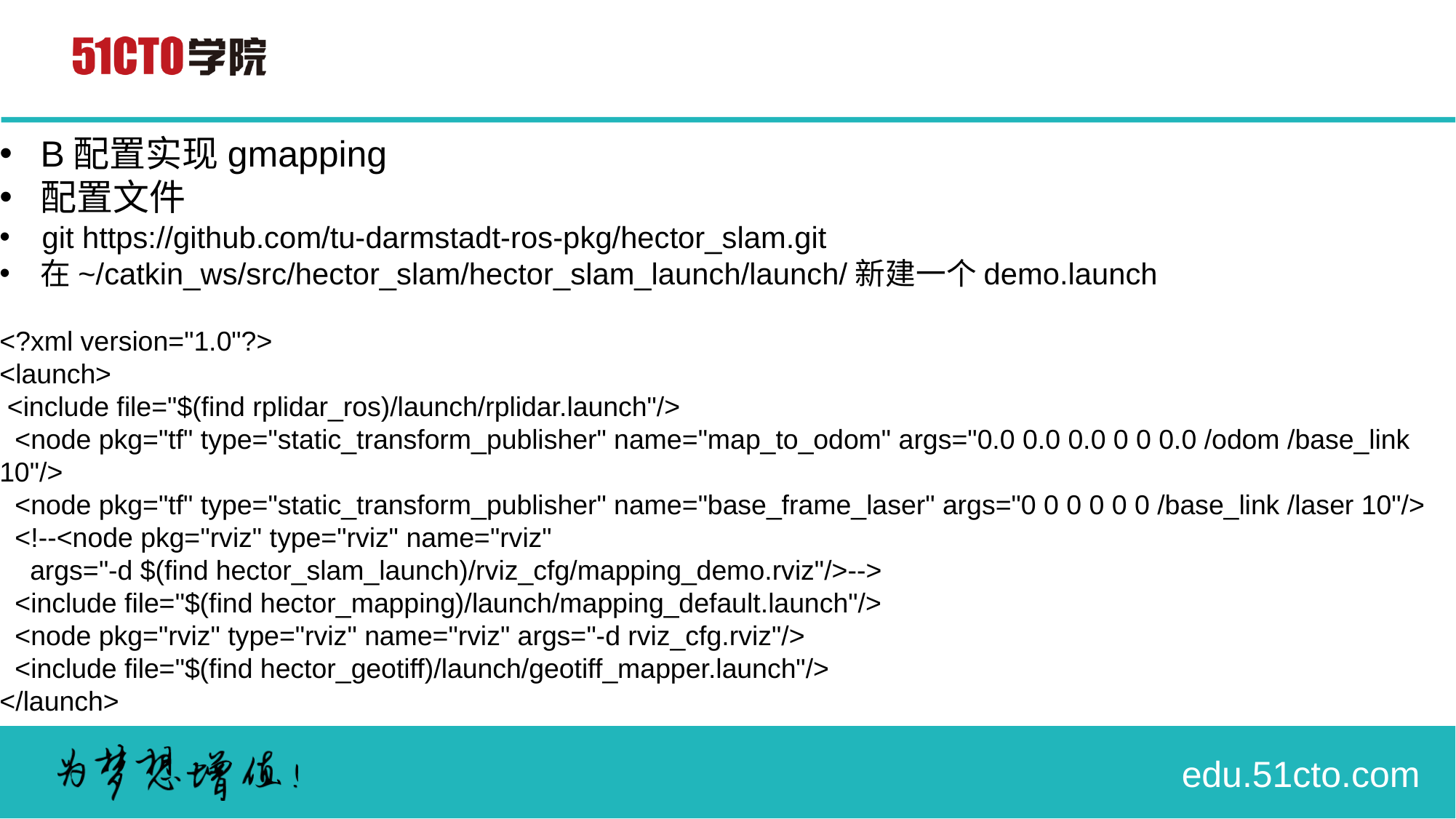

# B配置实现gmapping
配置文件
 git https://github.com/tu-darmstadt-ros-pkg/hector_slam.git
在~/catkin_ws/src/hector_slam/hector_slam_launch/launch/新建一个demo.launch

<?xml version="1.0"?>
<launch>
 <include file="$(find rplidar_ros)/launch/rplidar.launch"/>
  <node pkg="tf" type="static_transform_publisher" name="map_to_odom" args="0.0 0.0 0.0 0 0 0.0 /odom /base_link 10"/>
  <node pkg="tf" type="static_transform_publisher" name="base_frame_laser" args="0 0 0 0 0 0 /base_link /laser 10"/>
  <!--<node pkg="rviz" type="rviz" name="rviz"
    args="-d $(find hector_slam_launch)/rviz_cfg/mapping_demo.rviz"/>-->
  <include file="$(find hector_mapping)/launch/mapping_default.launch"/>
  <node pkg="rviz" type="rviz" name="rviz" args="-d rviz_cfg.rviz"/>
  <include file="$(find hector_geotiff)/launch/geotiff_mapper.launch"/>
</launch>